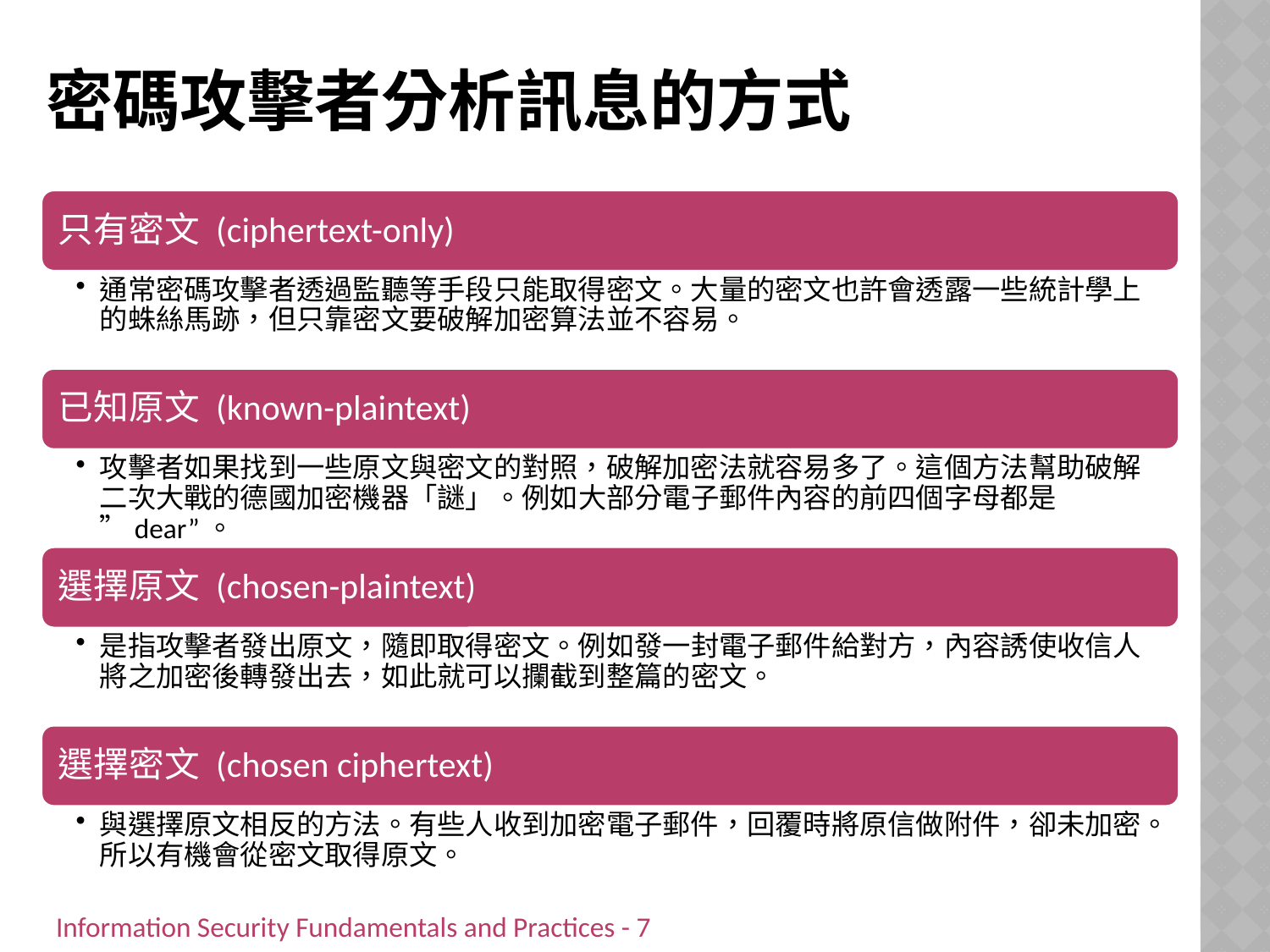

# 密碼攻擊者分析訊息的方式
只有密文 (ciphertext-only)
通常密碼攻擊者透過監聽等手段只能取得密文。大量的密文也許會透露一些統計學上的蛛絲馬跡，但只靠密文要破解加密算法並不容易。
已知原文 (known-plaintext)
攻擊者如果找到一些原文與密文的對照，破解加密法就容易多了。這個方法幫助破解二次大戰的德國加密機器「謎」。例如大部分電子郵件內容的前四個字母都是 ”dear”。
選擇原文 (chosen-plaintext)
是指攻擊者發出原文，隨即取得密文。例如發一封電子郵件給對方，內容誘使收信人將之加密後轉發出去，如此就可以攔截到整篇的密文。
選擇密文 (chosen ciphertext)
與選擇原文相反的方法。有些人收到加密電子郵件，回覆時將原信做附件，卻未加密。所以有機會從密文取得原文。